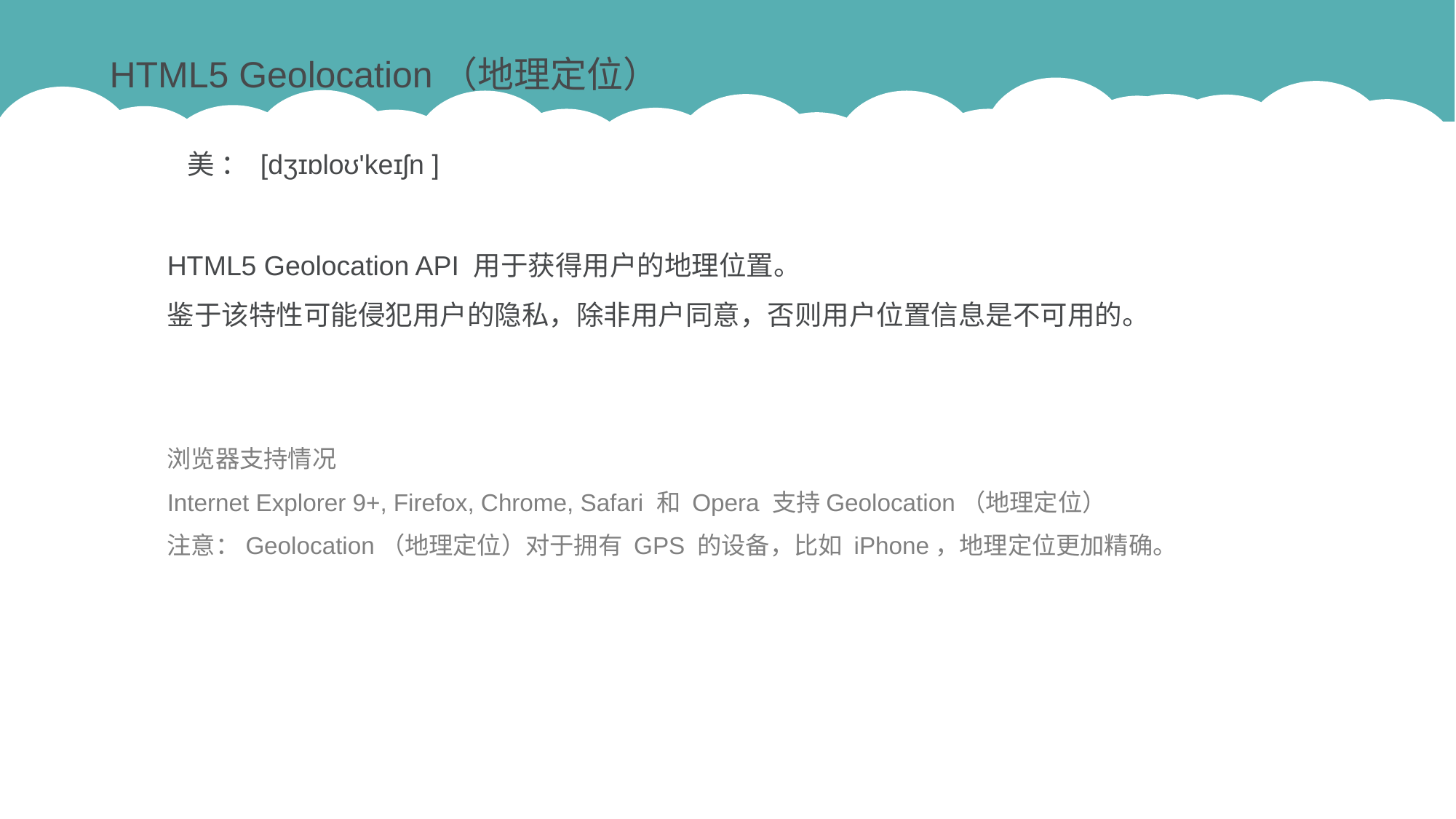

HTML5 Geolocation（地理定位）
美 ： [dʒɪɒloʊ'keɪʃn ]
HTML5 Geolocation API 用于获得用户的地理位置。
鉴于该特性可能侵犯用户的隐私，除非用户同意，否则用户位置信息是不可用的。

浏览器支持情况
Internet Explorer 9+, Firefox, Chrome, Safari 和 Opera 支持Geolocation（地理定位）
注意：Geolocation（地理定位）对于拥有 GPS 的设备，比如 iPhone，地理定位更加精确。